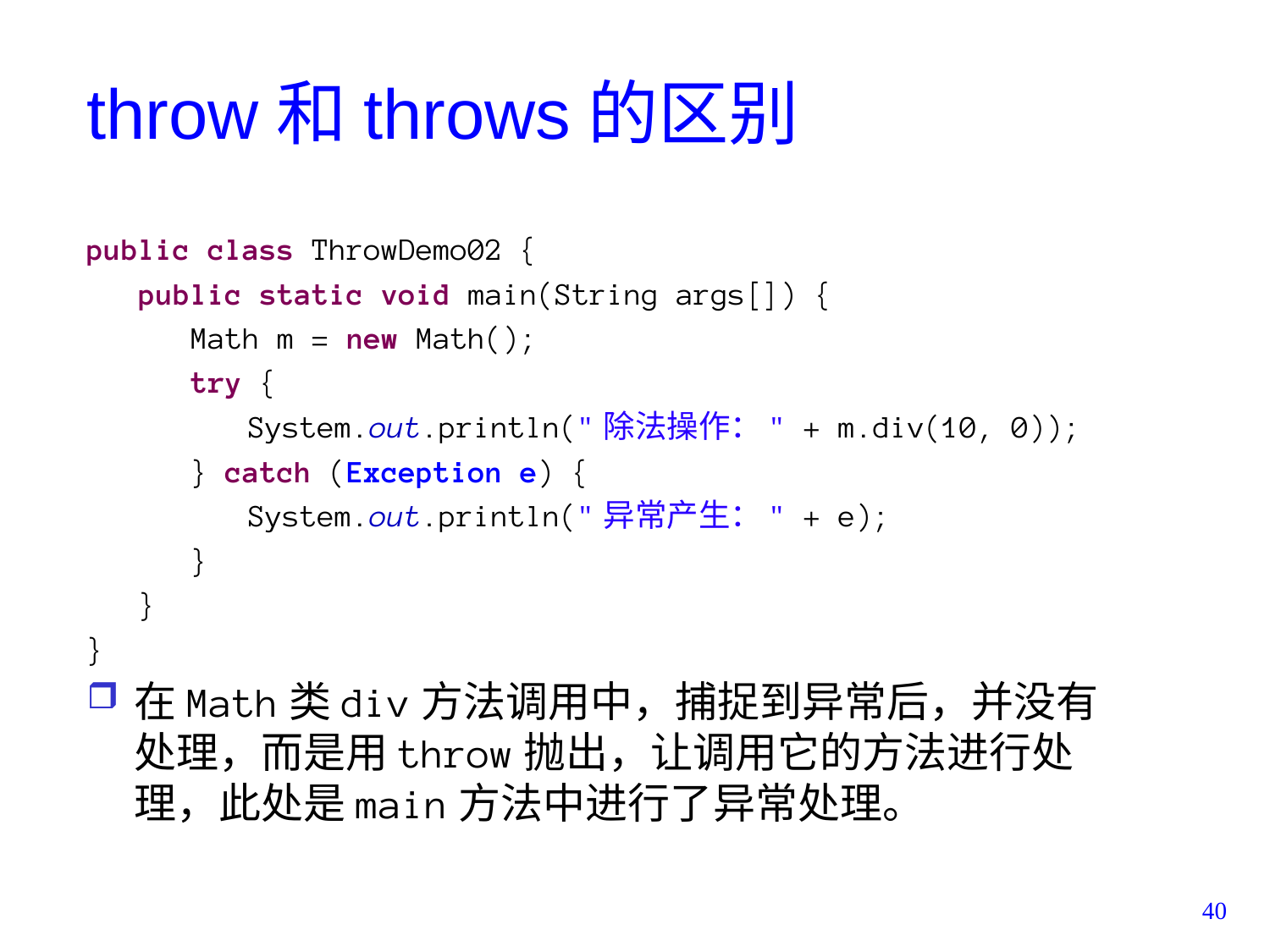

# throw和throws的区别
public class ThrowDemo02 {
   public static void main(String args[]) {
      Math m = new Math();
      try {
	  System.out.println("除法操作：" + m.div(10, 0));
      } catch (Exception e) {
	  System.out.println("异常产生：" + e);
      }
   }
}
在Math类div方法调用中，捕捉到异常后，并没有处理，而是用throw抛出，让调用它的方法进行处理，此处是main方法中进行了异常处理。
40